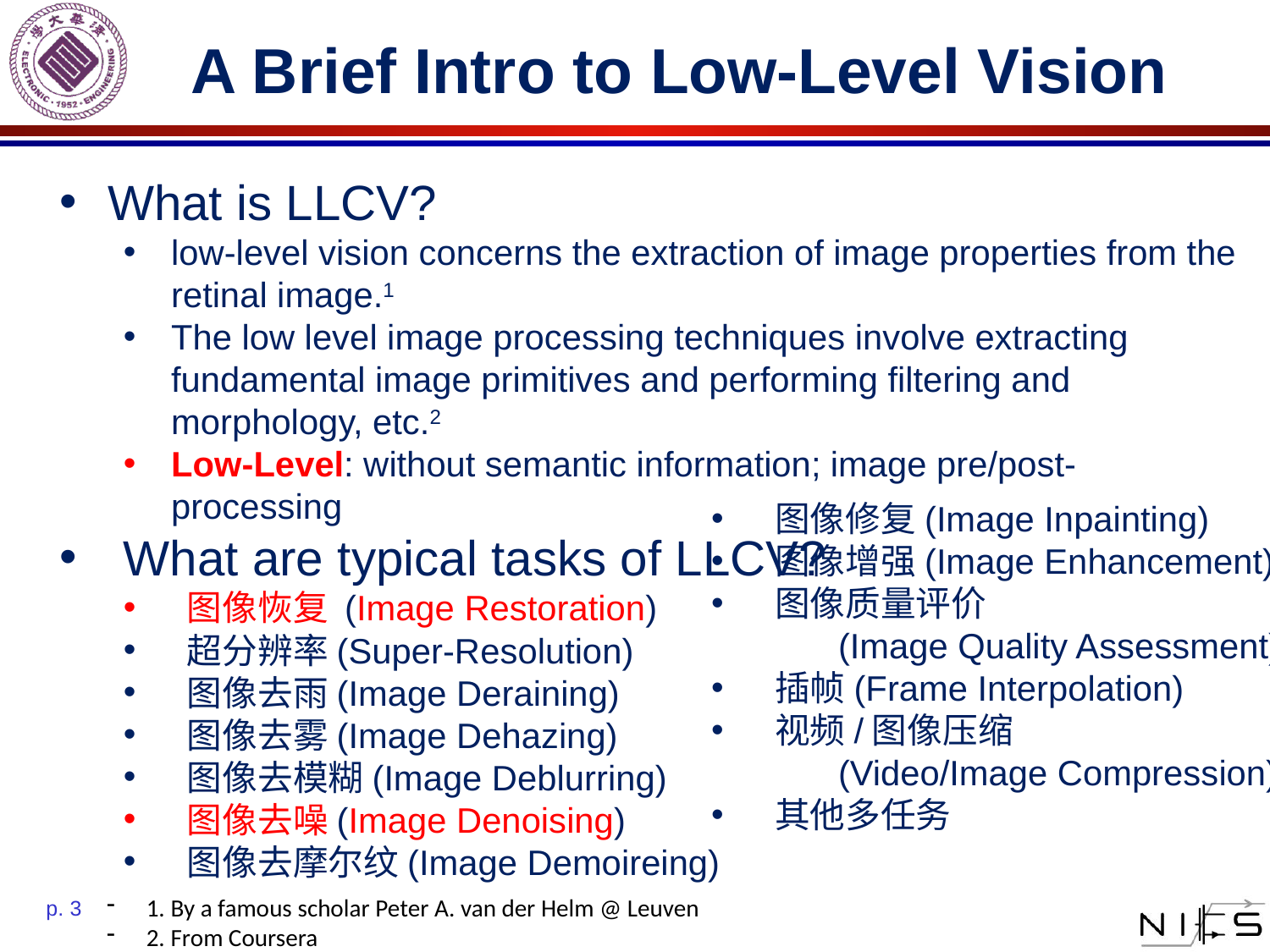

# A Brief Intro to Low-Level Vision
What is LLCV?
low-level vision concerns the extraction of image properties from the retinal image.1
The low level image processing techniques involve extracting fundamental image primitives and performing filtering and morphology, etc.2
Low-Level: without semantic information; image pre/post-processing
What are typical tasks of LLCV?
图像恢复 (Image Restoration)
超分辨率(Super-Resolution)
图像去雨(Image Deraining)
图像去雾(Image Dehazing)
图像去模糊(Image Deblurring)
图像去噪(Image Denoising)
图像去摩尔纹(Image Demoireing)

图像修复(Image Inpainting)
图像增强(Image Enhancement)
图像质量评价
	(Image Quality Assessment)
插帧(Frame Interpolation)
视频/图像压缩
	(Video/Image Compression)
其他多任务

1. By a famous scholar Peter A. van der Helm @ Leuven
2. From Coursera
p. 3